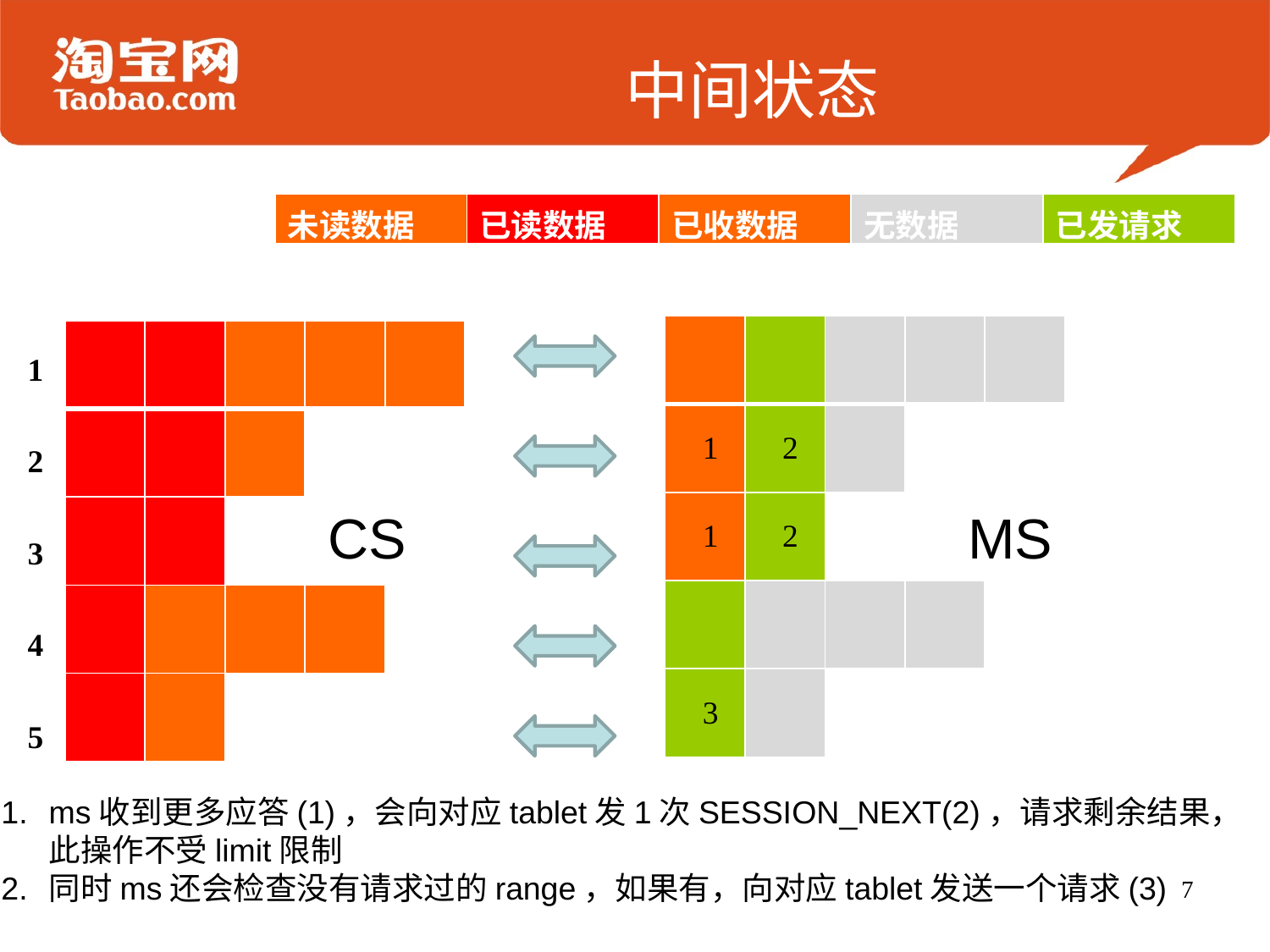

# 中间状态
| 未读数据 | 已读数据 | 已收数据 | 无数据 | 已发请求 |
| --- | --- | --- | --- | --- |
|  |  |  |  |  |
| --- | --- | --- | --- | --- |
| 1 | 2 |  |  |  |
| 1 | 2 |  |  |  |
|  |  |  |  |  |
| 3 |  |  |  |  |
|  |  |  |  |  |
| --- | --- | --- | --- | --- |
|  |  |  |  |  |
|  |  |  |  |  |
|  |  |  |  |  |
|  |  |  |  |  |

| 1 |
| --- |
| 2 |
| 3 |
| 4 |
| 5 |

CS
MS

ms收到更多应答(1)，会向对应tablet发1次SESSION_NEXT(2)，请求剩余结果，
此操作不受limit限制
同时ms还会检查没有请求过的range，如果有，向对应tablet发送一个请求(3)
7